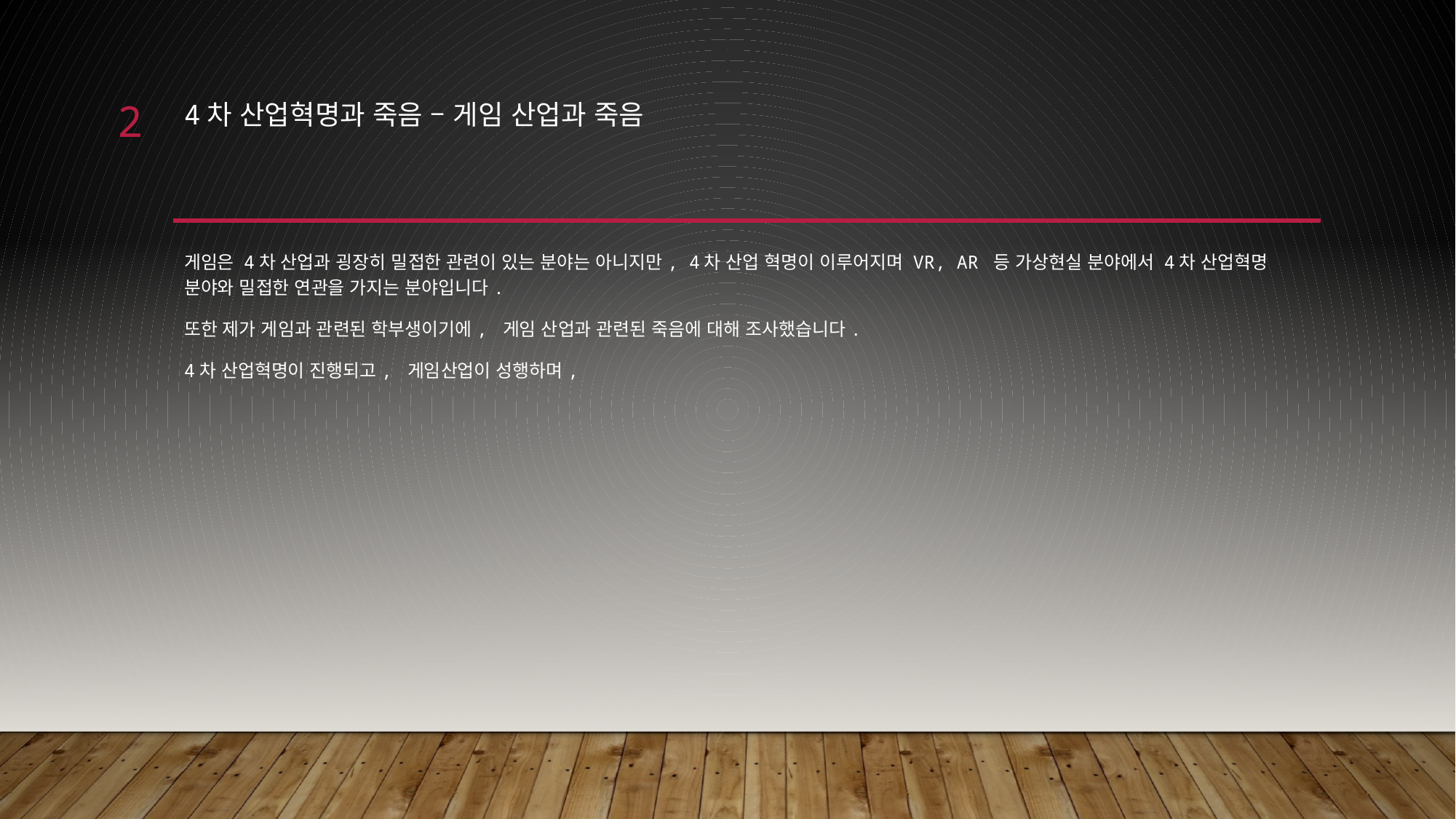

2
# 4차 산업혁명과 죽음 – 게임 산업과 죽음
게임은 4차 산업과 굉장히 밀접한 관련이 있는 분야는 아니지만, 4차 산업 혁명이 이루어지며 VR, AR 등 가상현실 분야에서 4차 산업혁명 분야와 밀접한 연관을 가지는 분야입니다.
또한 제가 게임과 관련된 학부생이기에, 게임 산업과 관련된 죽음에 대해 조사했습니다.
4차 산업혁명이 진행되고, 게임산업이 성행하며,